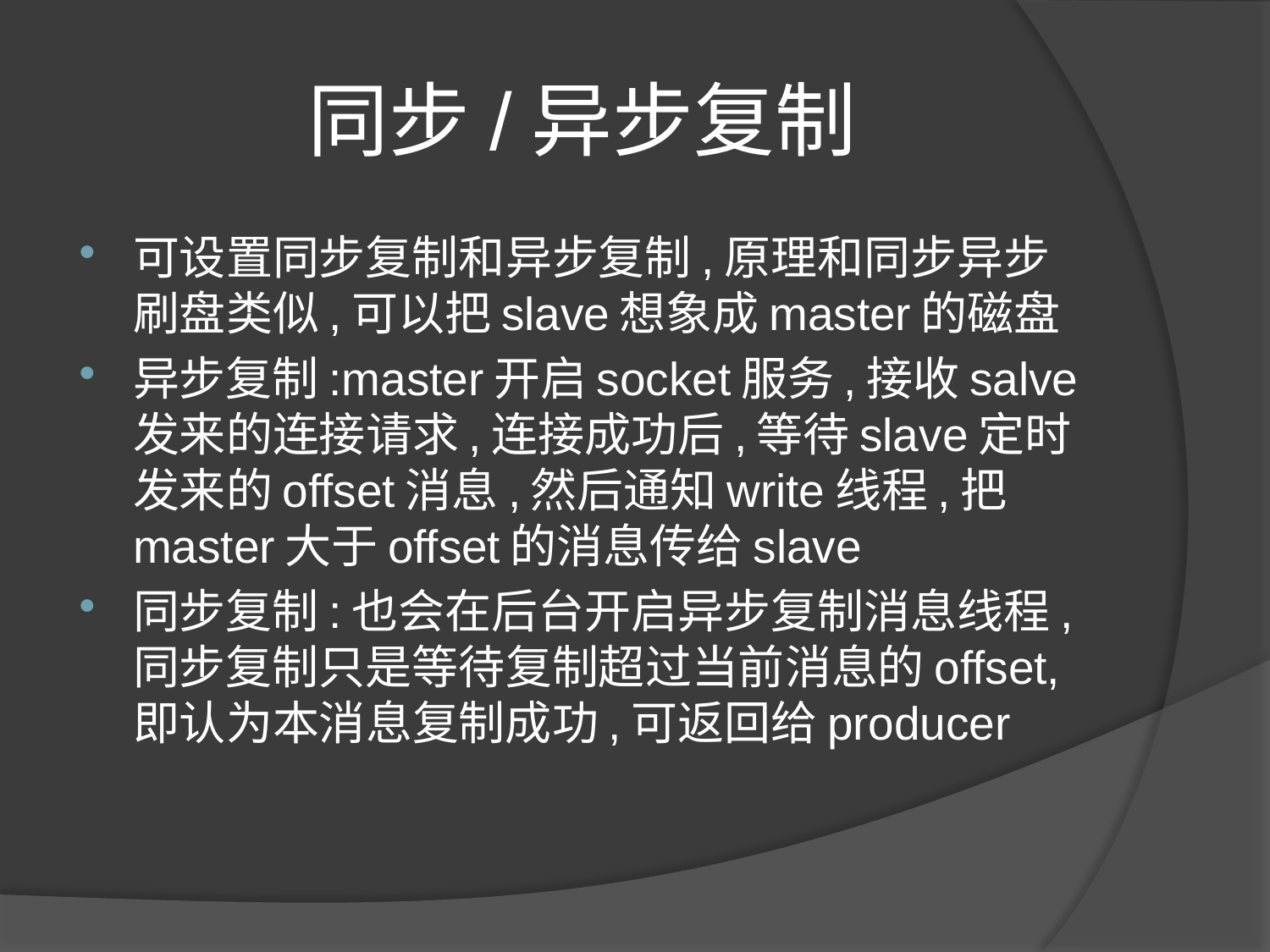

# 同步/异步复制
可设置同步复制和异步复制,原理和同步异步刷盘类似,可以把slave想象成master的磁盘
异步复制:master开启socket服务,接收salve发来的连接请求,连接成功后,等待slave定时发来的offset消息,然后通知write线程,把master大于offset的消息传给slave
同步复制:也会在后台开启异步复制消息线程,同步复制只是等待复制超过当前消息的offset,即认为本消息复制成功,可返回给producer